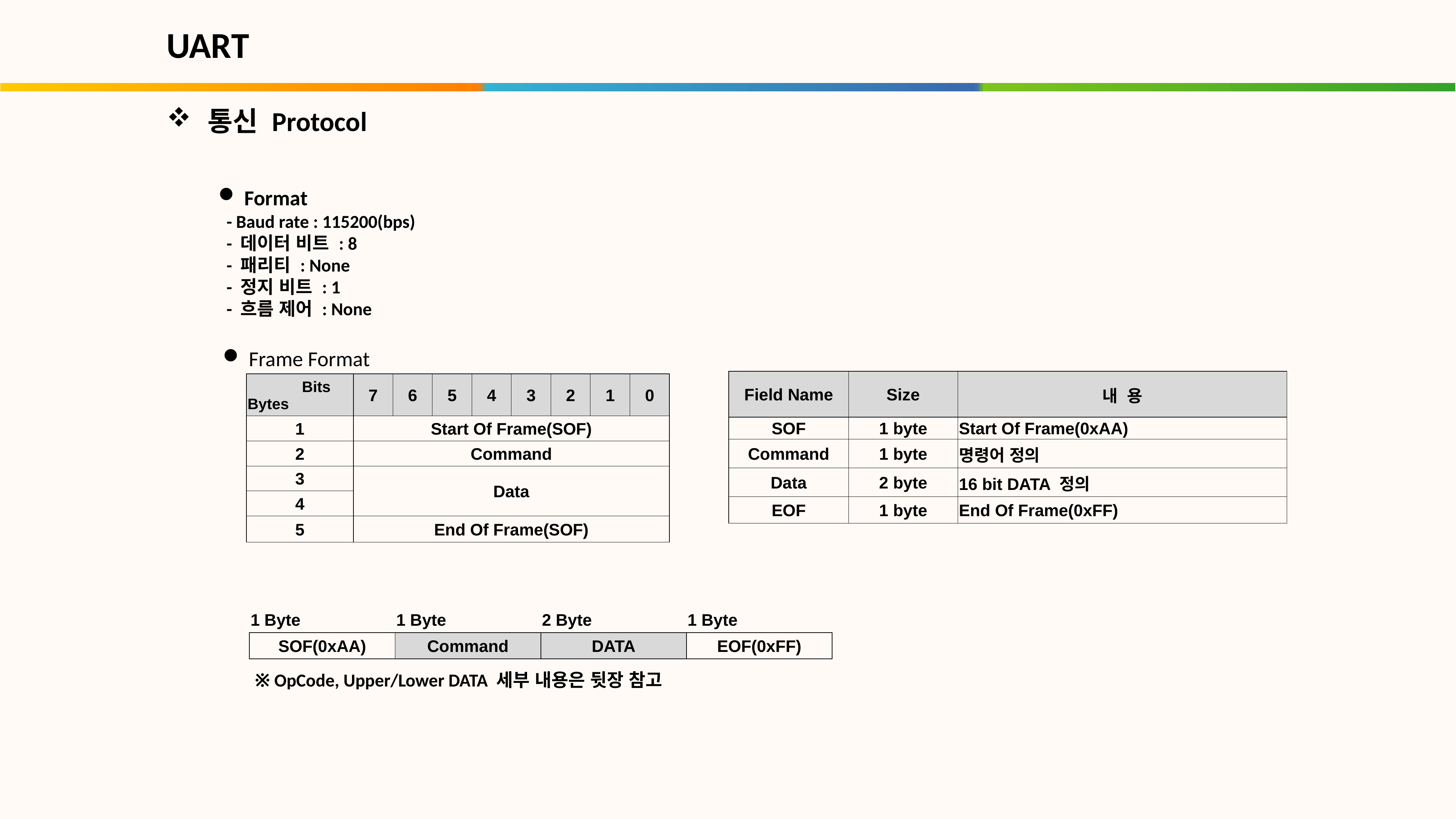

UART
통신 Protocol
 Format
  - Baud rate : 115200(bps)
  - 데이터 비트 : 8
  - 패리티 : None
  - 정지 비트 : 1
  - 흐름 제어 : None
 Frame Format
| Field Name | Size | 내 용 |
| --- | --- | --- |
| SOF | 1 byte | Start Of Frame(0xAA) |
| Command | 1 byte | 명령어 정의 |
| Data | 2 byte | 16 bit DATA 정의 |
| EOF | 1 byte | End Of Frame(0xFF) |
| Bits Bytes | 7 | 6 | 5 | 4 | 3 | 2 | 1 | 0 |
| --- | --- | --- | --- | --- | --- | --- | --- | --- |
| 1 | Start Of Frame(SOF) |  |  |  |  |  |  |  |
| 2 | Command |  |  |  |  |  |  |  |
| 3 | Data |  |  |  |  |  |  |  |
| 4 |  |  |  |  |  |  |  |  |
| 5 | End Of Frame(SOF) |  |  |  |  |  |  |  |
| 1 Byte | 1 Byte | 2 Byte | 1 Byte |
| --- | --- | --- | --- |
| SOF(0xAA) | Command | DATA | EOF(0xFF) |
※ OpCode, Upper/Lower DATA 세부 내용은 뒷장 참고